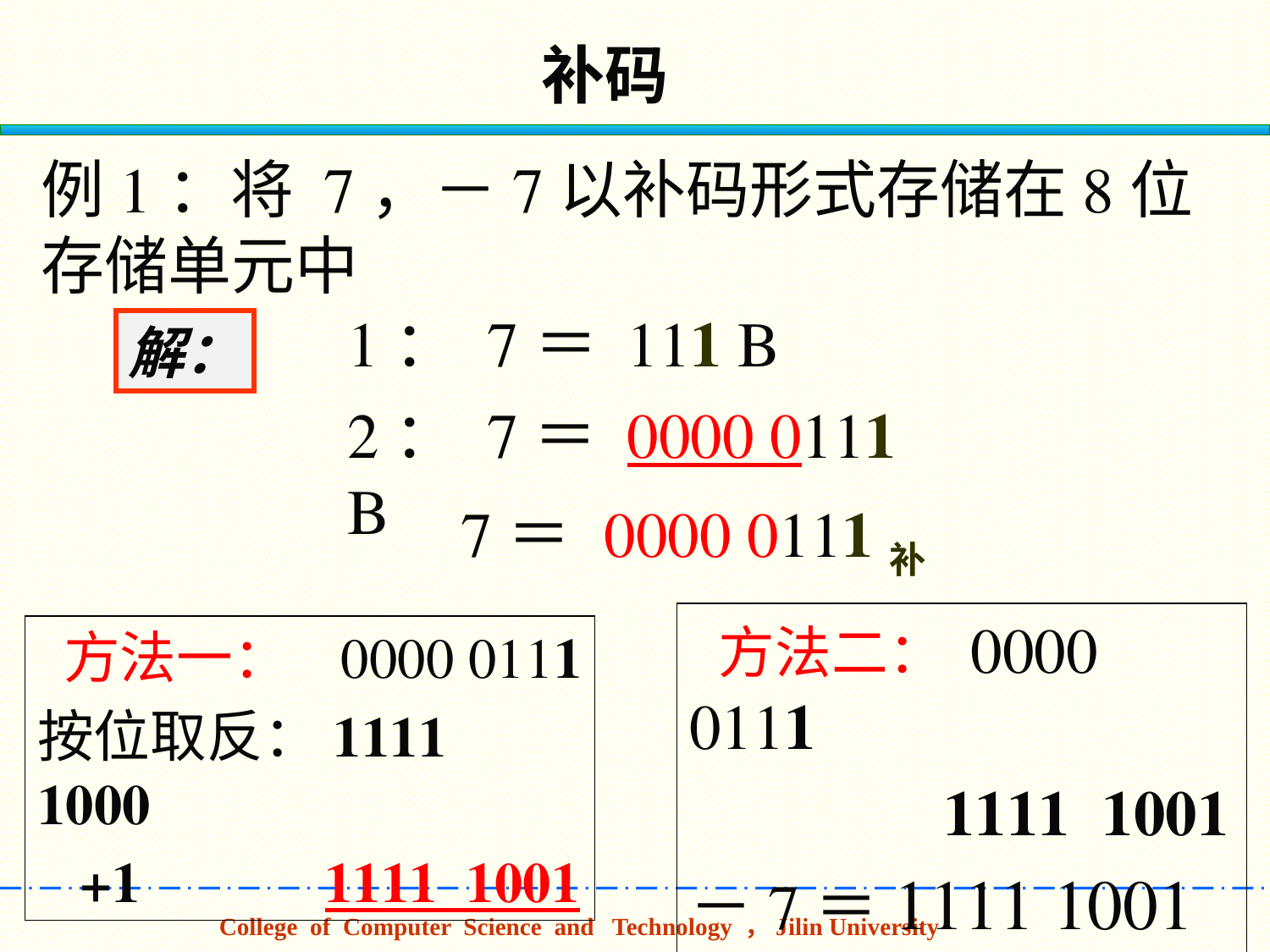

补码
例1：将 7，－7以补码形式存储在8位存储单元中
1： 7＝ 111 B
解：
2： 7＝ 0000 0111 B
    7＝ 0000 0111补
 方法二： 0000 0111
                1111  1001
－7＝1111 1001补
 方法一：   0000 0111
按位取反：1111  1000
   +1             1111  1001